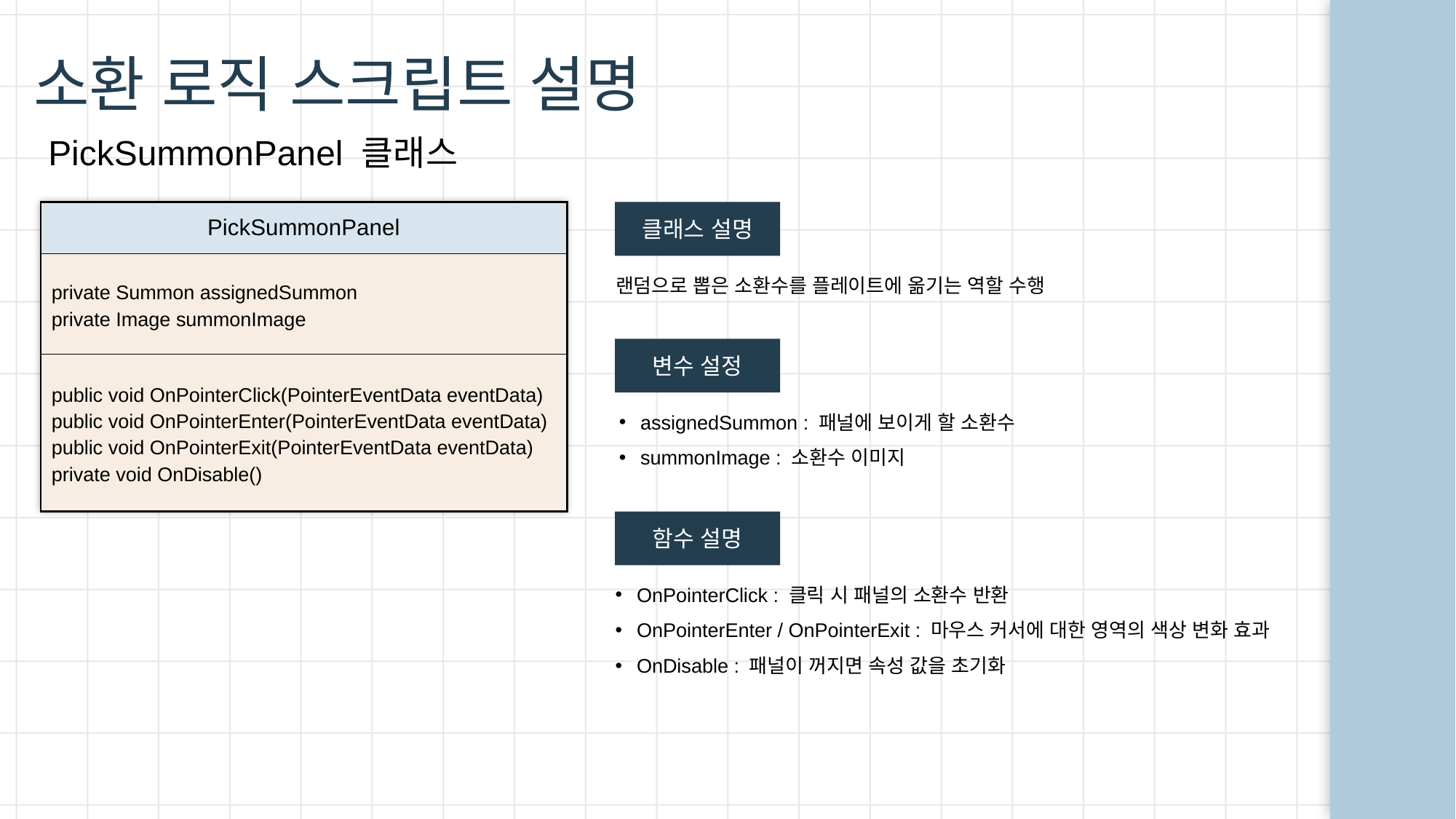

소환 로직 스크립트 설명
PickSummonPanel 클래스
| PickSummonPanel |
| --- |
| private Summon assignedSummon private Image summonImage |
| public void OnPointerClick(PointerEventData eventData) public void OnPointerEnter(PointerEventData eventData) public void OnPointerExit(PointerEventData eventData) private void OnDisable() |
클래스 설명
랜덤으로 뽑은 소환수를 플레이트에 옮기는 역할 수행
변수 설정
assignedSummon : 패널에 보이게 할 소환수
summonImage : 소환수 이미지
함수 설명
OnPointerClick : 클릭 시 패널의 소환수 반환
OnPointerEnter / OnPointerExit : 마우스 커서에 대한 영역의 색상 변화 효과
OnDisable : 패널이 꺼지면 속성 값을 초기화